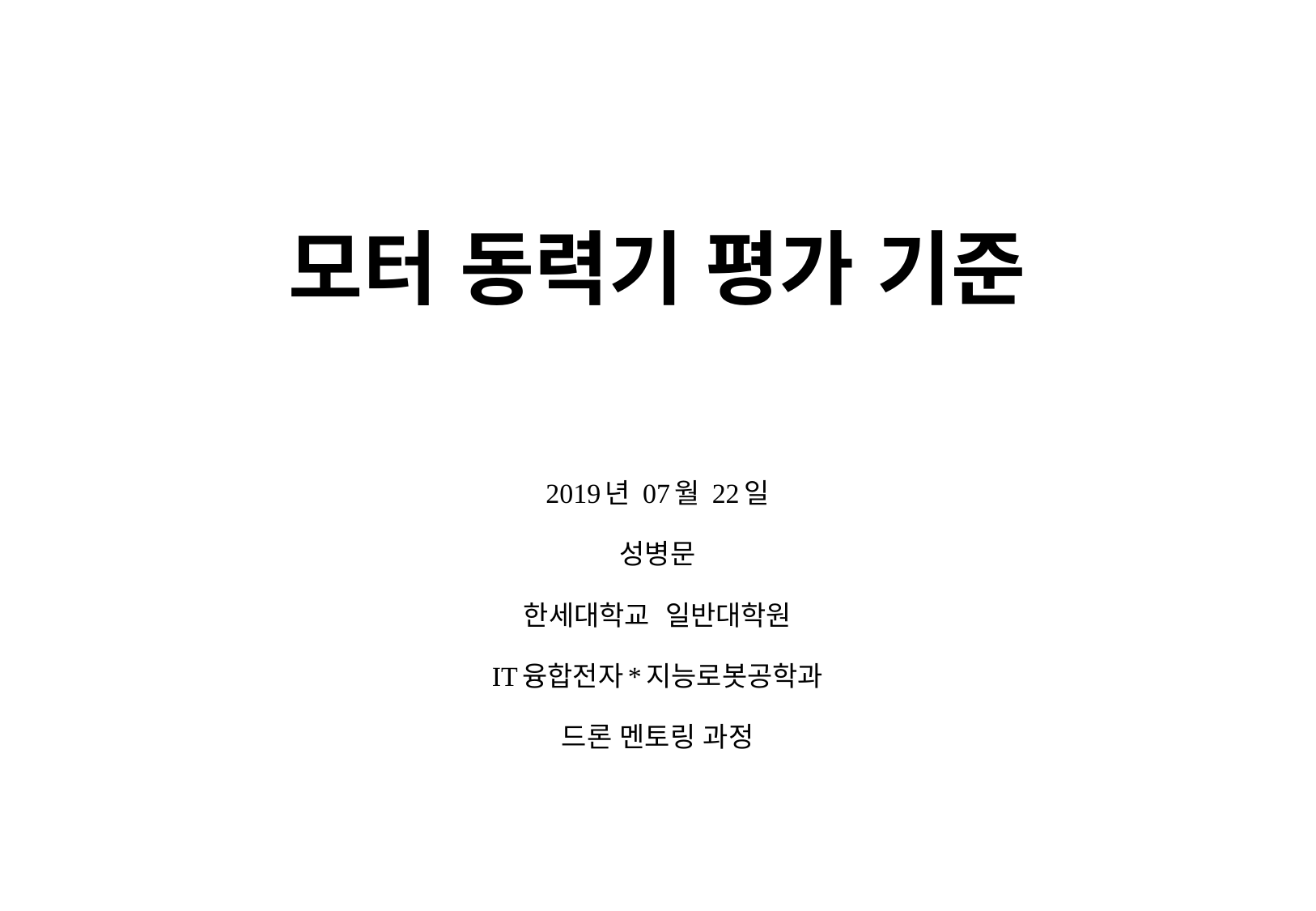

# 모터 동력기 평가 기준
2019년 07월 22일
성병문
한세대학교  일반대학원
IT융합전자*지능로봇공학과
드론 멘토링 과정